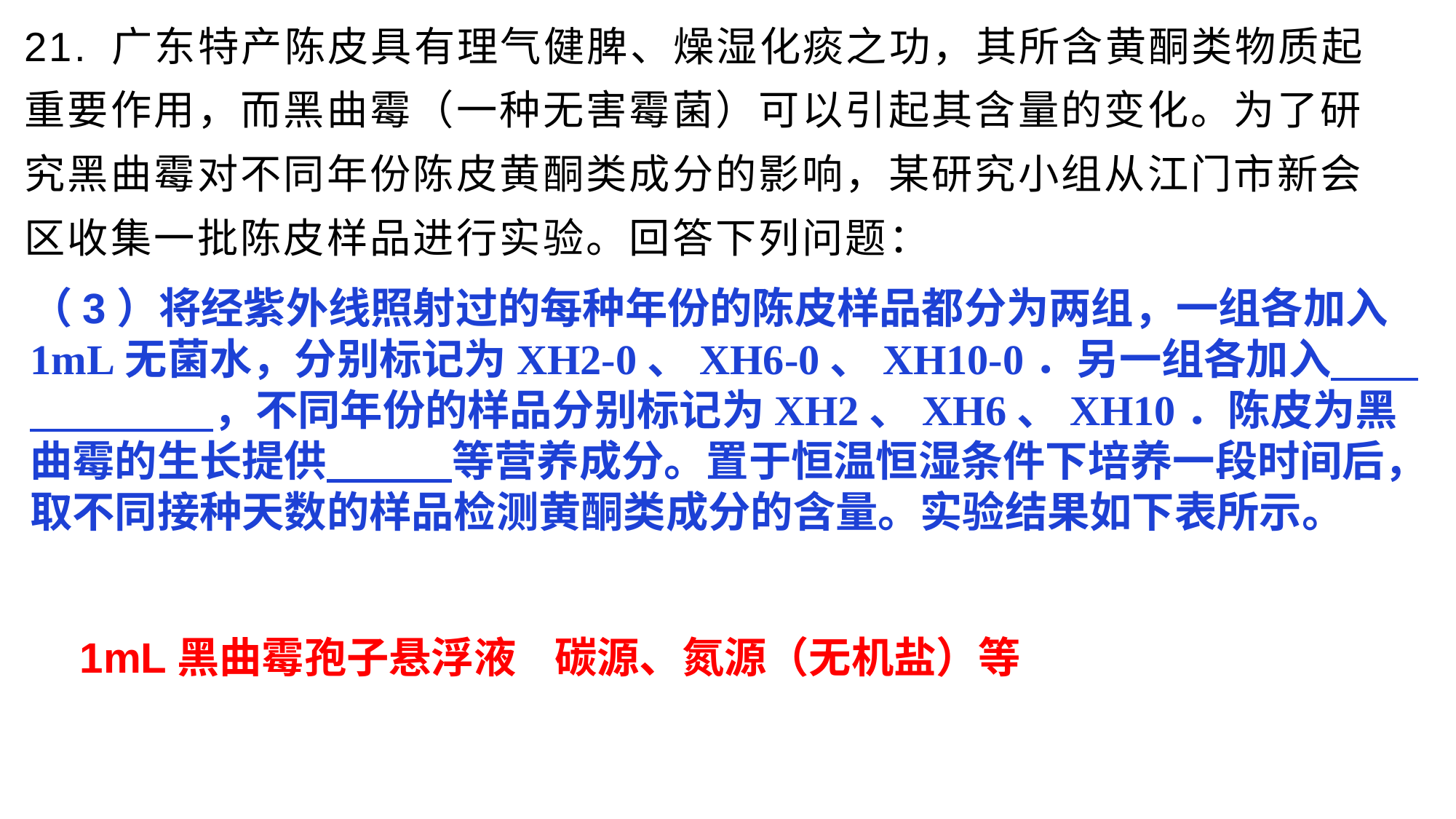

21. 广东特产陈皮具有理气健脾、燥湿化痰之功，其所含黄酮类物质起重要作用，而黑曲霉（一种无害霉菌）可以引起其含量的变化。为了研究黑曲霉对不同年份陈皮黄酮类成分的影响，某研究小组从江门市新会区收集一批陈皮样品进行实验。回答下列问题：
（3）将经紫外线照射过的每种年份的陈皮样品都分为两组，一组各加入1mL无菌水，分别标记为XH2-0、XH6-0、XH10-0．另一组各加入                             ，不同年份的样品分别标记为XH2、XH6、XH10．陈皮为黑曲霉的生长提供             等营养成分。置于恒温恒湿条件下培养一段时间后，取不同接种天数的样品检测黄酮类成分的含量。实验结果如下表所示。
1mL黑曲霉孢子悬浮液    碳源、氮源（无机盐）等